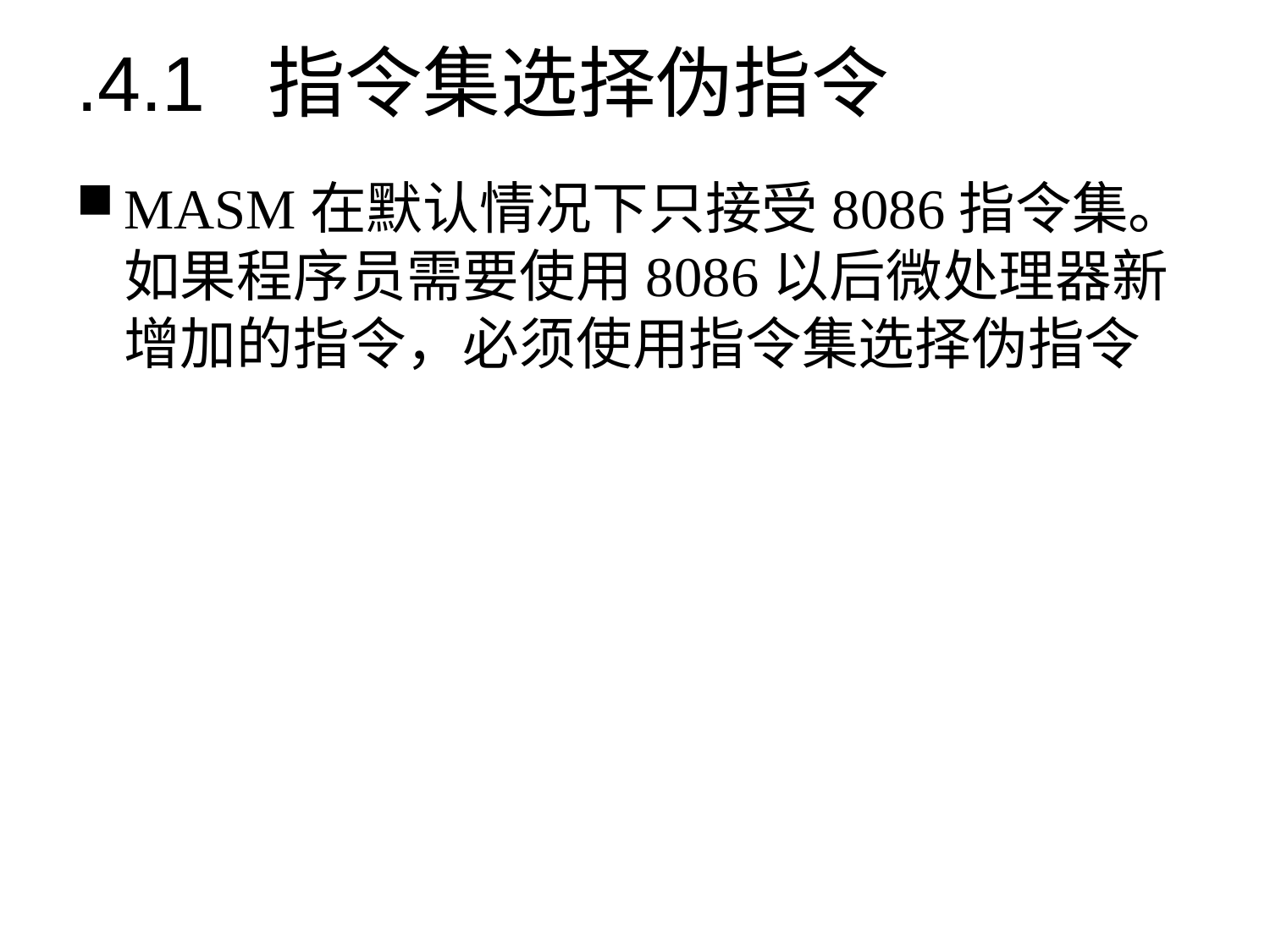

# .4.1  指令集选择伪指令
MASM在默认情况下只接受8086指令集。如果程序员需要使用8086以后微处理器新增加的指令，必须使用指令集选择伪指令